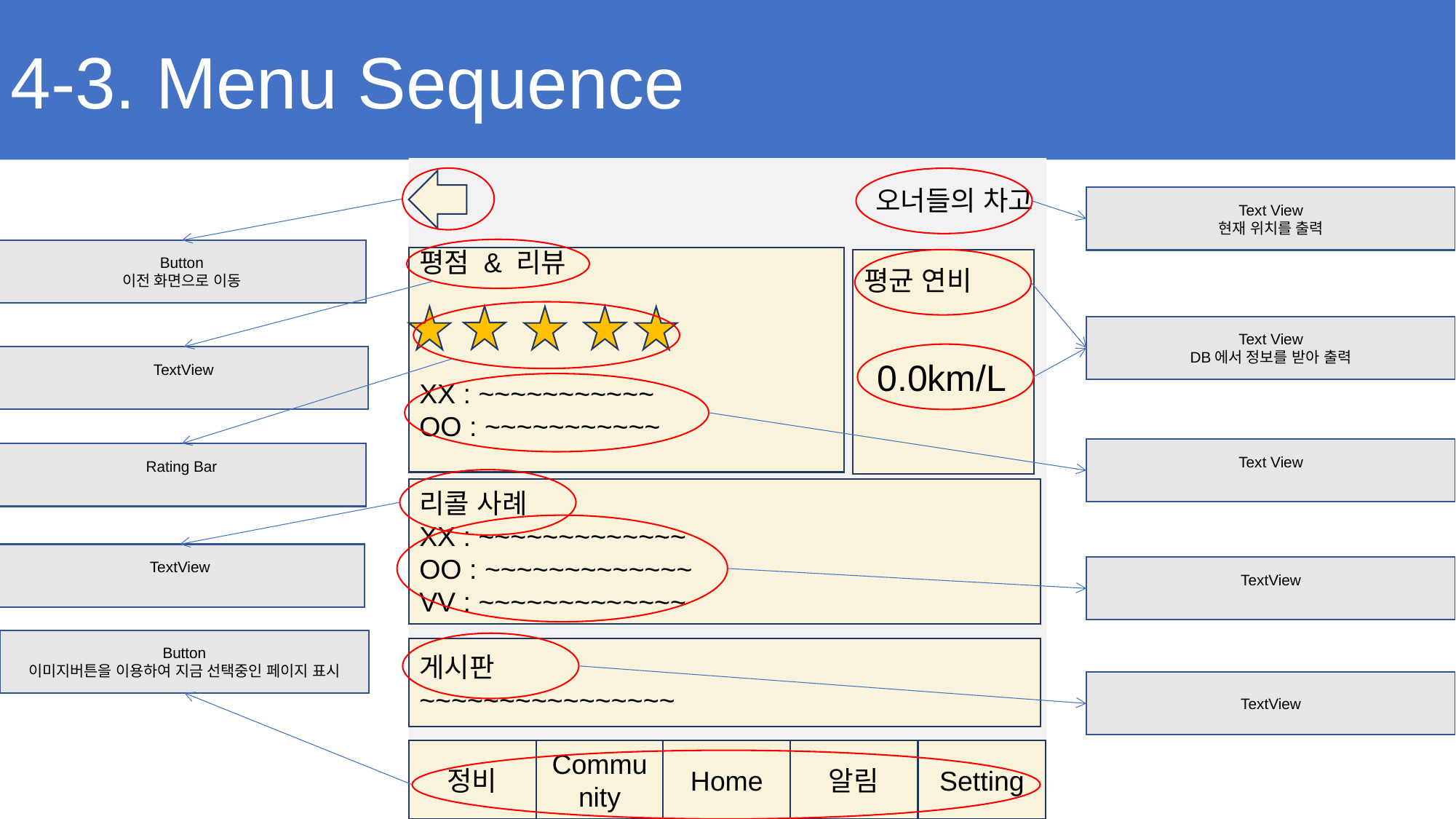

4-3. Menu Sequence

정비
Community
Home
알림
Setting
평점 & 리뷰

XX : ~~~~~~~~~~~
OO : ~~~~~~~~~~~

오너들의 차고

평균 연비

3

0.0km/L
리콜 사례
XX : ~~~~~~~~~~~~~
OO : ~~~~~~~~~~~~~
VV : ~~~~~~~~~~~~~

Text View
현재 위치를 출력

Button
이전 화면으로 이동

Text View
DB에서 정보를 받아 출력

TextView

Text View

Rating Bar

TextView

TextView

Button
이미지버튼을 이용하여 지금 선택중인 페이지 표시

게시판
~~~~~~~~~~~~~~~~
TextView